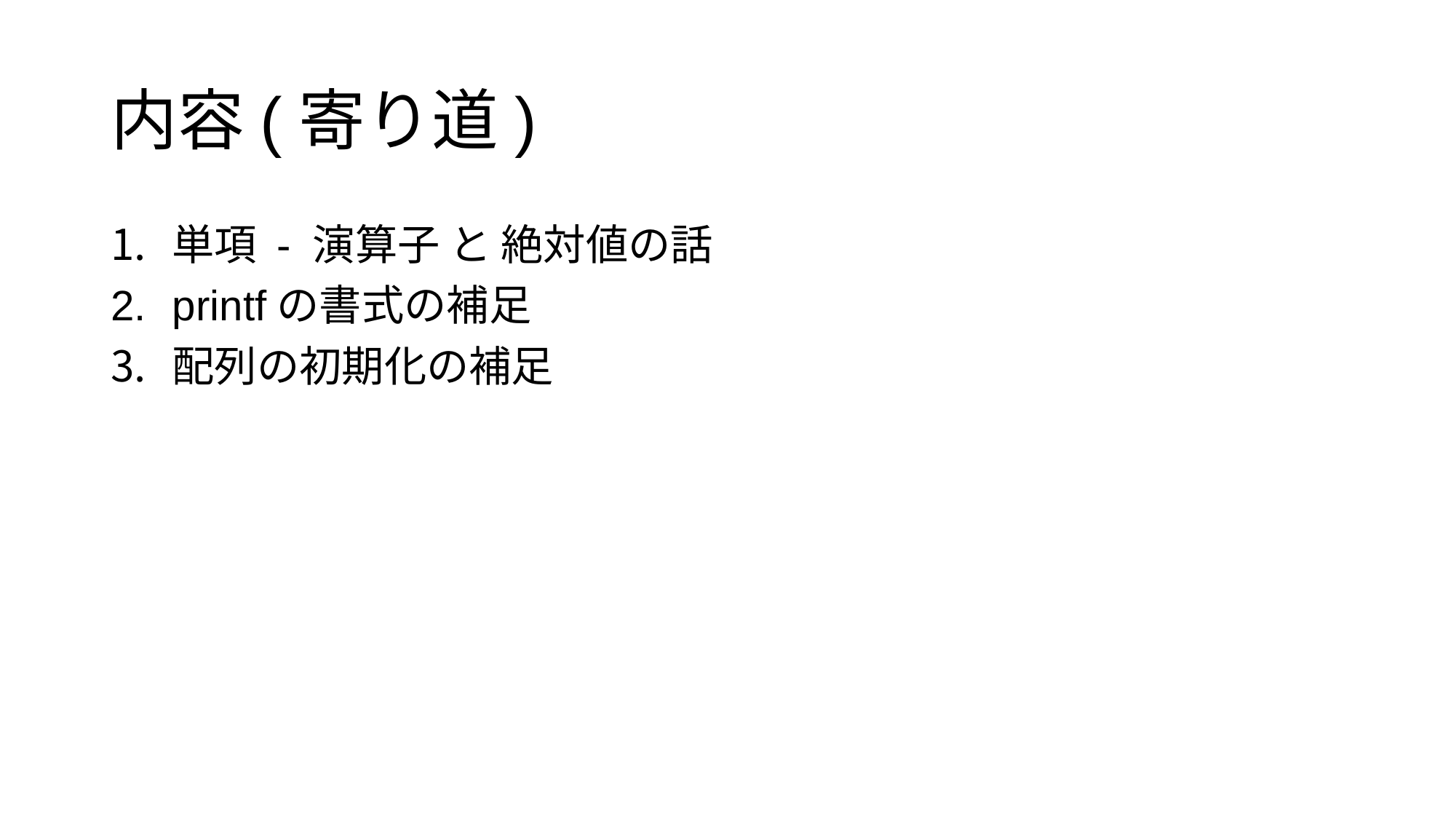

# 内容(寄り道)
単項 - 演算子 と 絶対値の話
printfの書式の補足
配列の初期化の補足